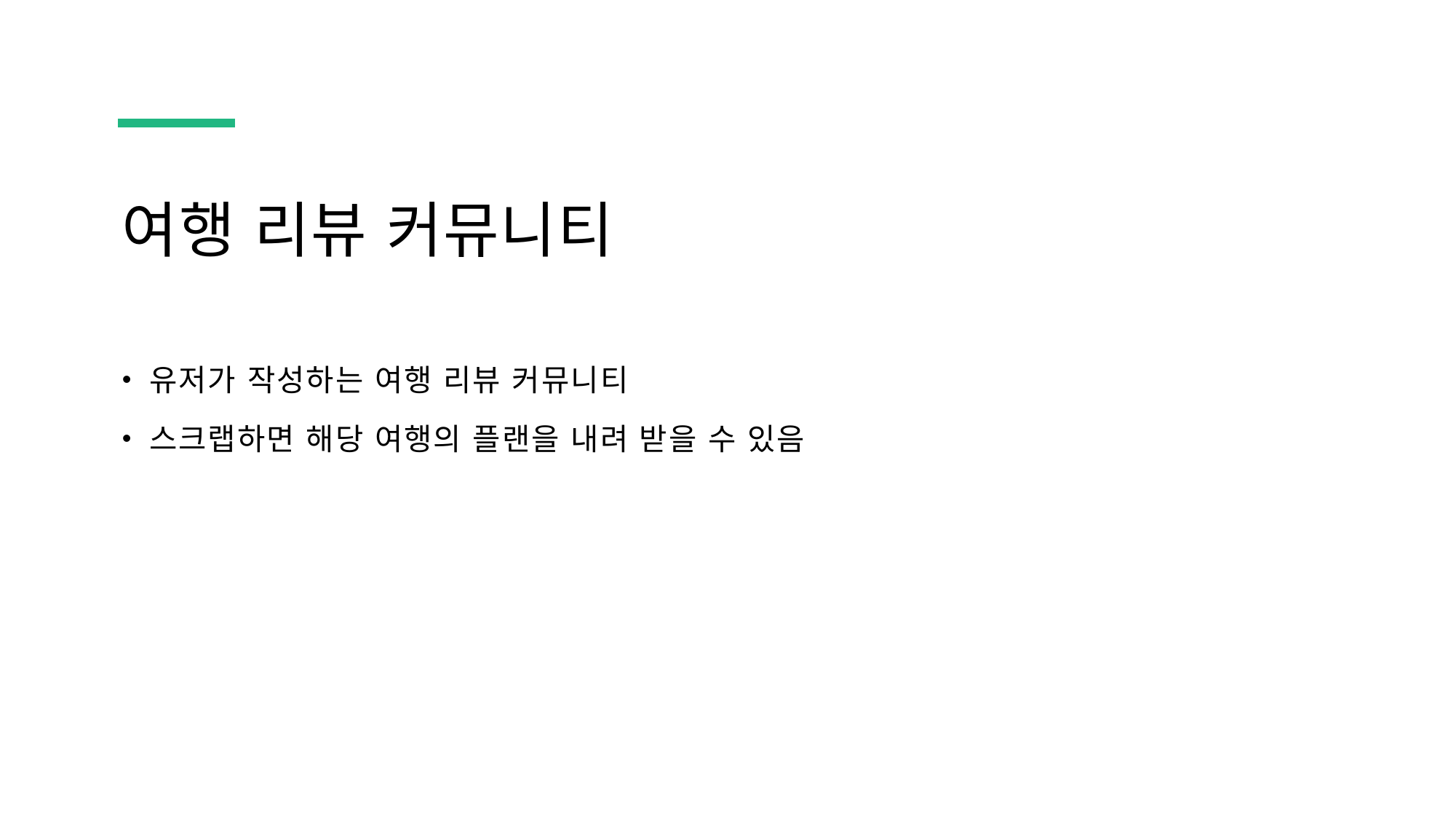

# 여행 리뷰 커뮤니티
유저가 작성하는 여행 리뷰 커뮤니티
스크랩하면 해당 여행의 플랜을 내려 받을 수 있음